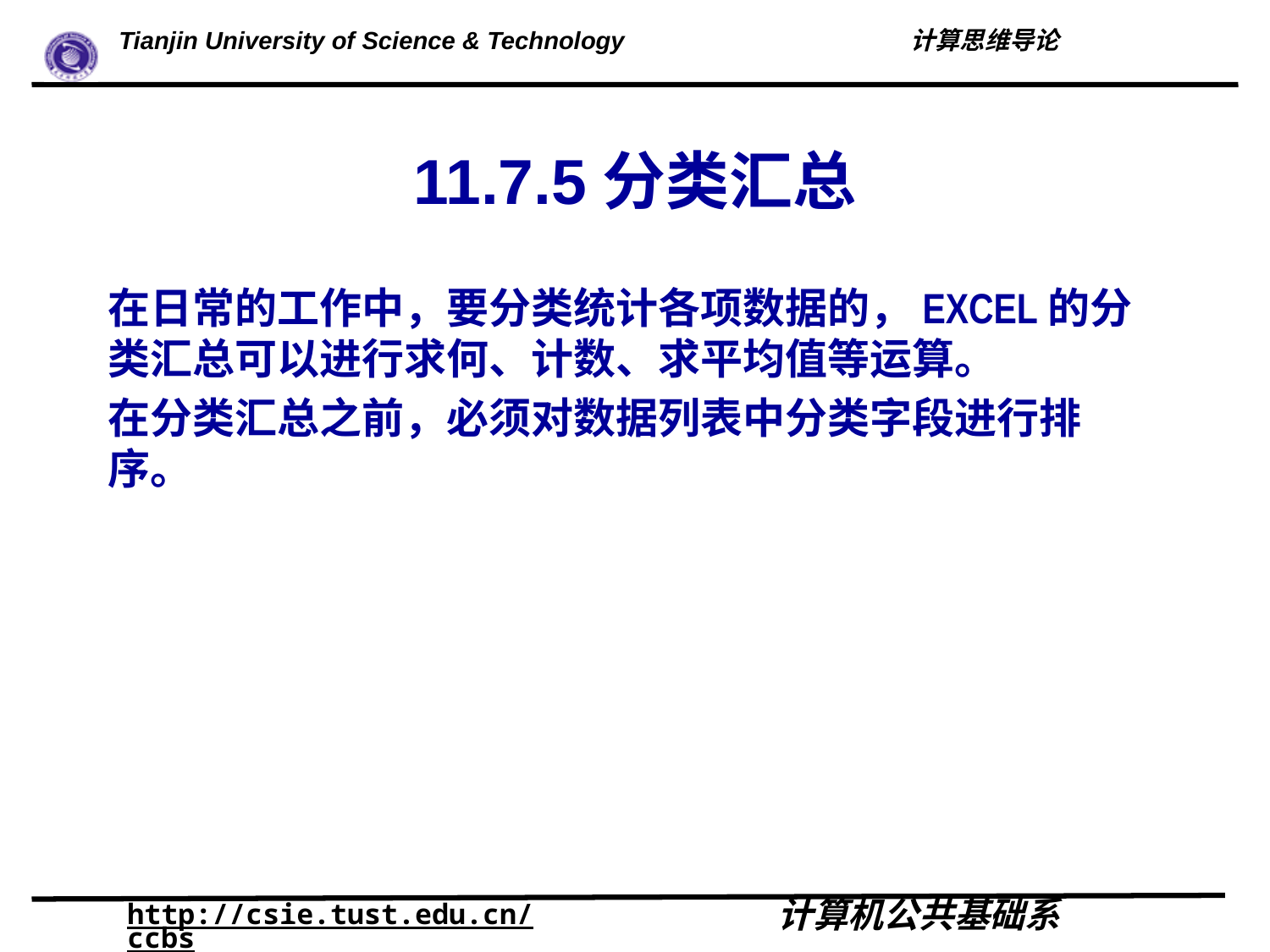

# 11.7.5分类汇总
在日常的工作中，要分类统计各项数据的，EXCEL的分类汇总可以进行求何、计数、求平均值等运算。
在分类汇总之前，必须对数据列表中分类字段进行排序。